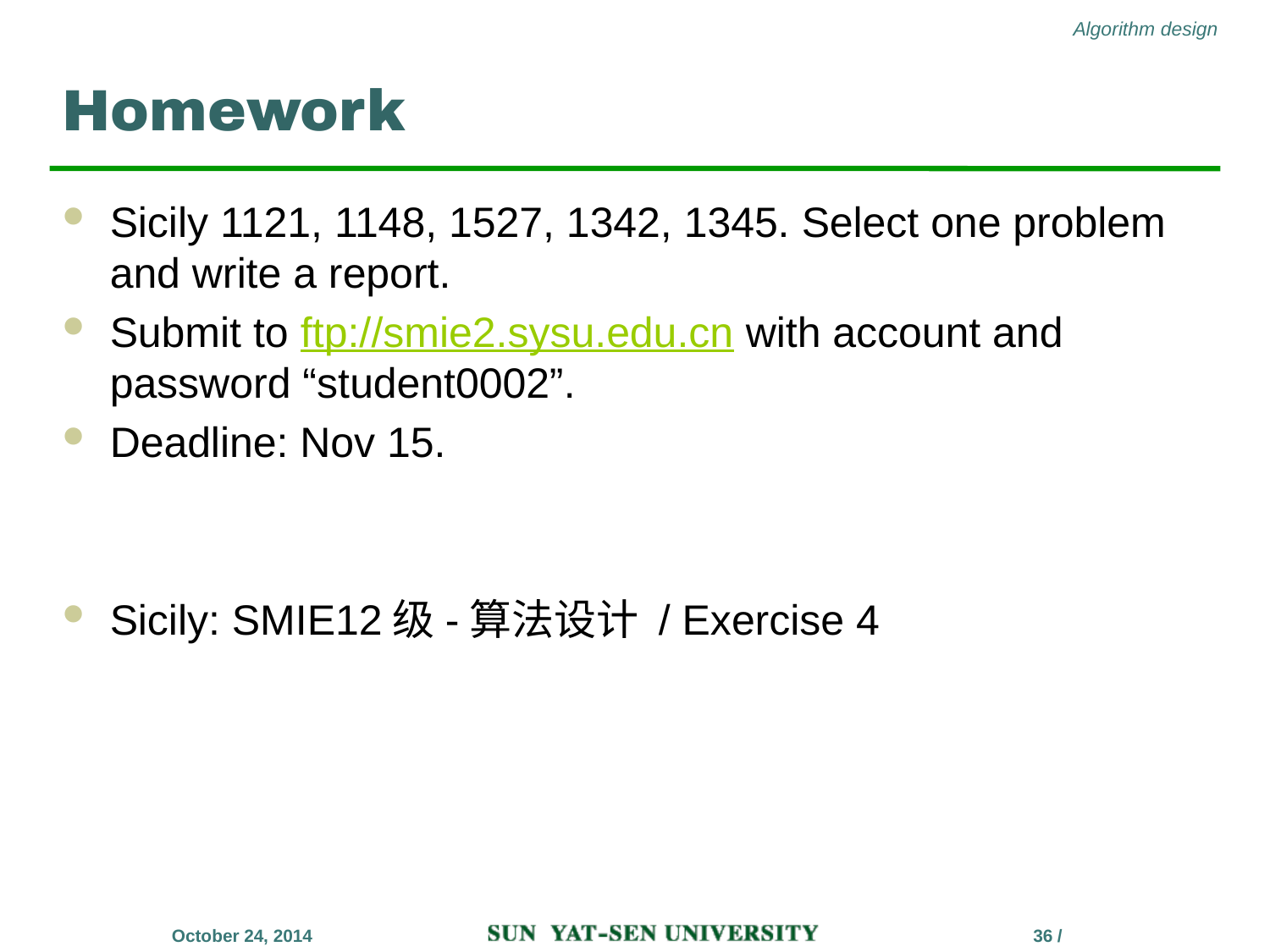

# Homework
Sicily 1121, 1148, 1527, 1342, 1345. Select one problem and write a report.
Submit to ftp://smie2.sysu.edu.cn with account and password “student0002”.
Deadline: Nov 15.

Sicily: SMIE12级-算法设计 / Exercise 4